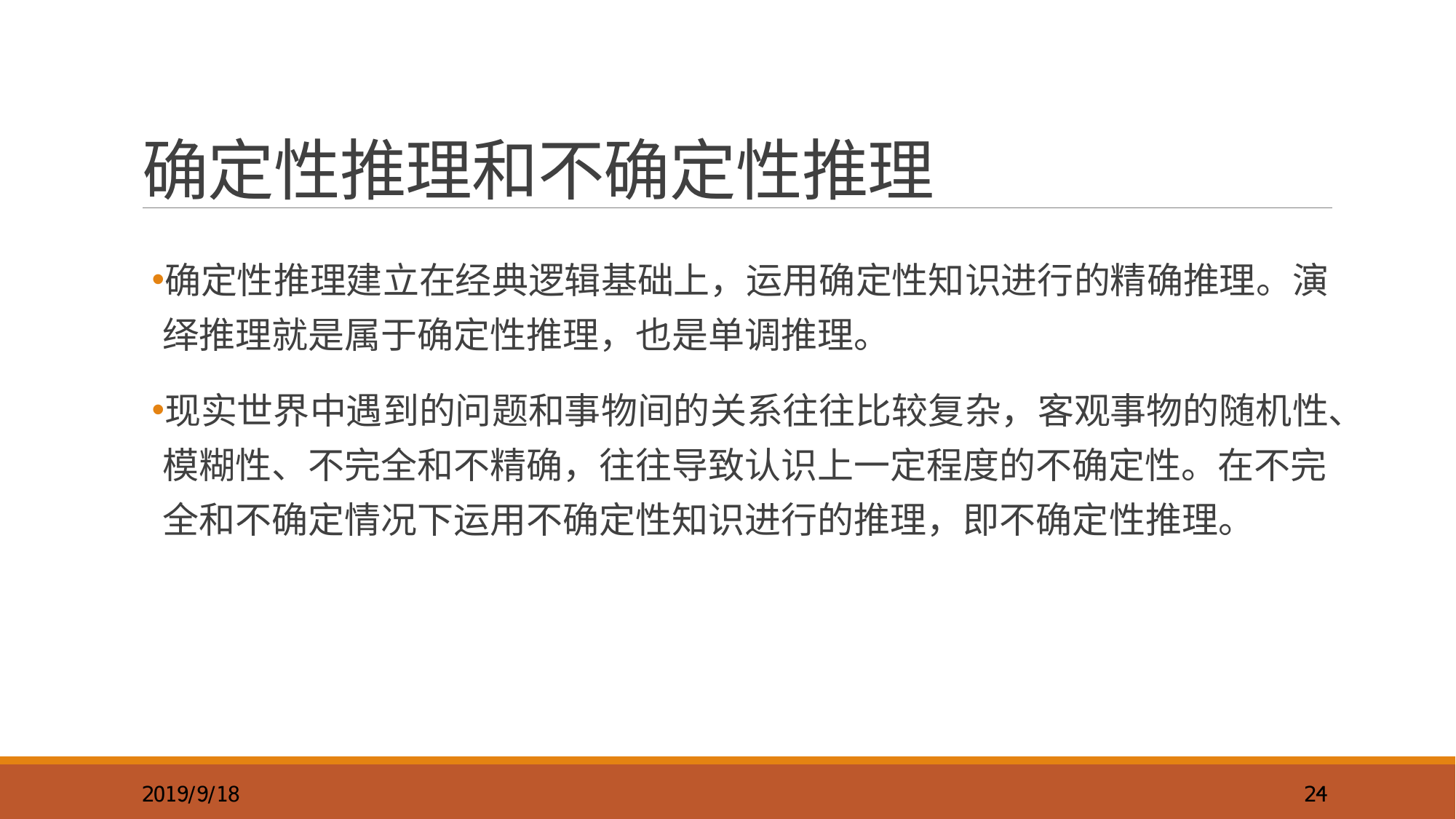

# 确定性推理和不确定性推理
确定性推理建立在经典逻辑基础上，运用确定性知识进行的精确推理。演绎推理就是属于确定性推理，也是单调推理。
现实世界中遇到的问题和事物间的关系往往比较复杂，客观事物的随机性、模糊性、不完全和不精确，往往导致认识上一定程度的不确定性。在不完全和不确定情况下运用不确定性知识进行的推理，即不确定性推理。
2019/9/18
24